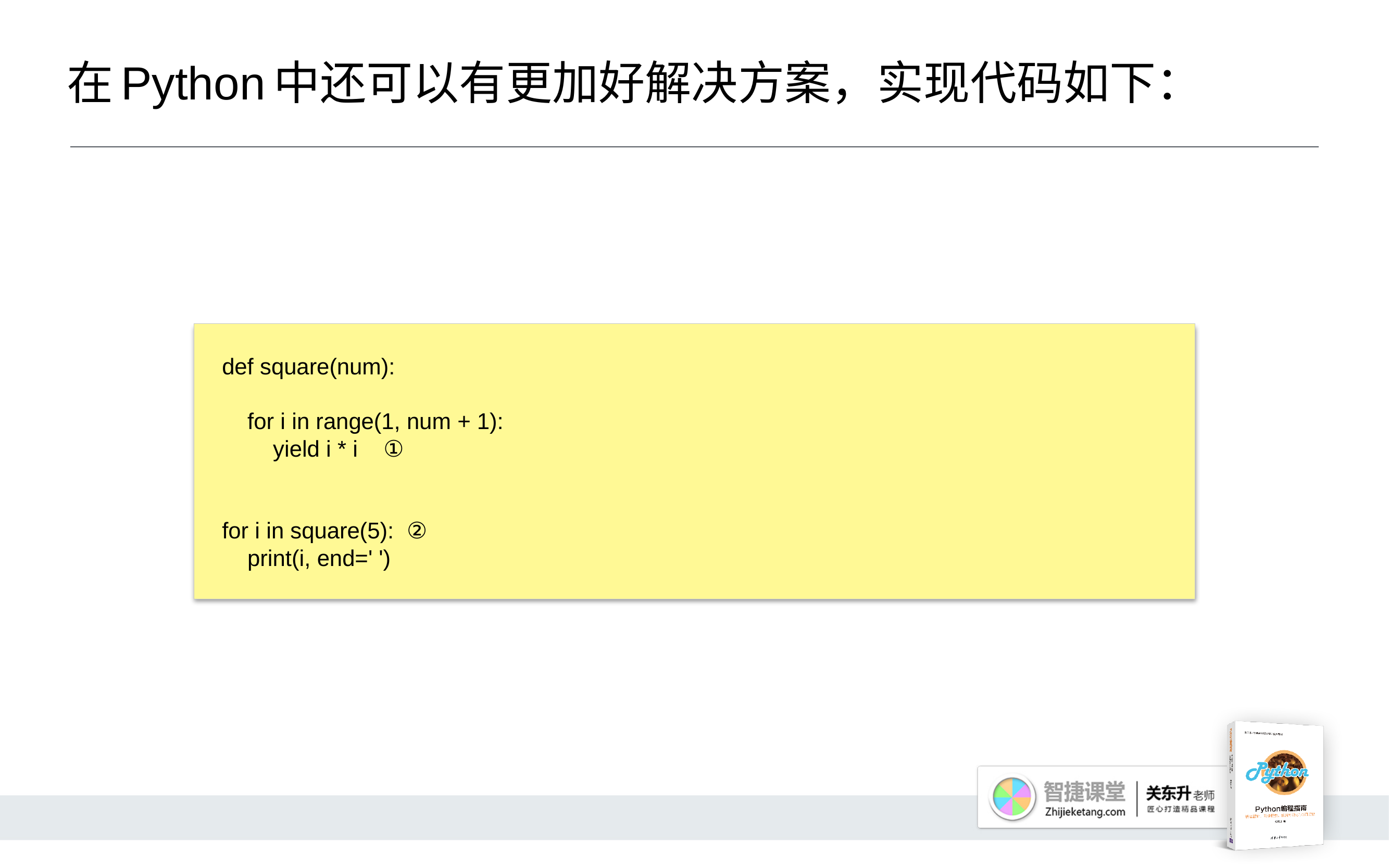

# 在Python中还可以有更加好解决方案，实现代码如下：
def square(num):

    for i in range(1, num + 1):
        yield i * i    ①

for i in square(5):  ②
    print(i, end=' ')